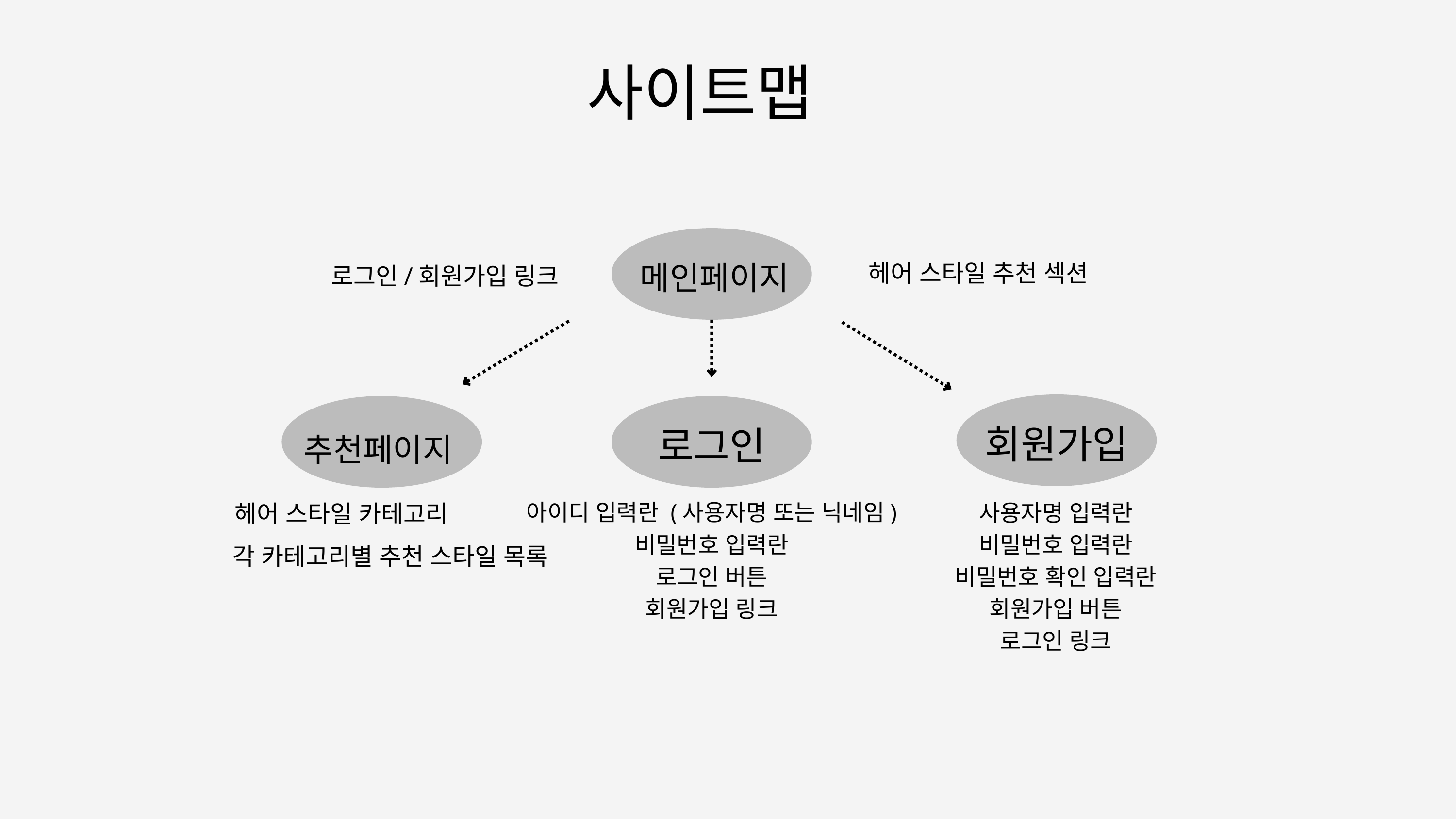

사이트맵

메인페이지
헤어 스타일 추천 섹션
로그인/회원가입 링크

회원가입
추천페이지
로그인
헤어 스타일 카테고리

아이디 입력란 (사용자명 또는 닉네임)
비밀번호 입력란
로그인 버튼
회원가입 링크
사용자명 입력란
비밀번호 입력란
비밀번호 확인 입력란
회원가입 버튼
로그인 링크
각 카테고리별 추천 스타일 목록